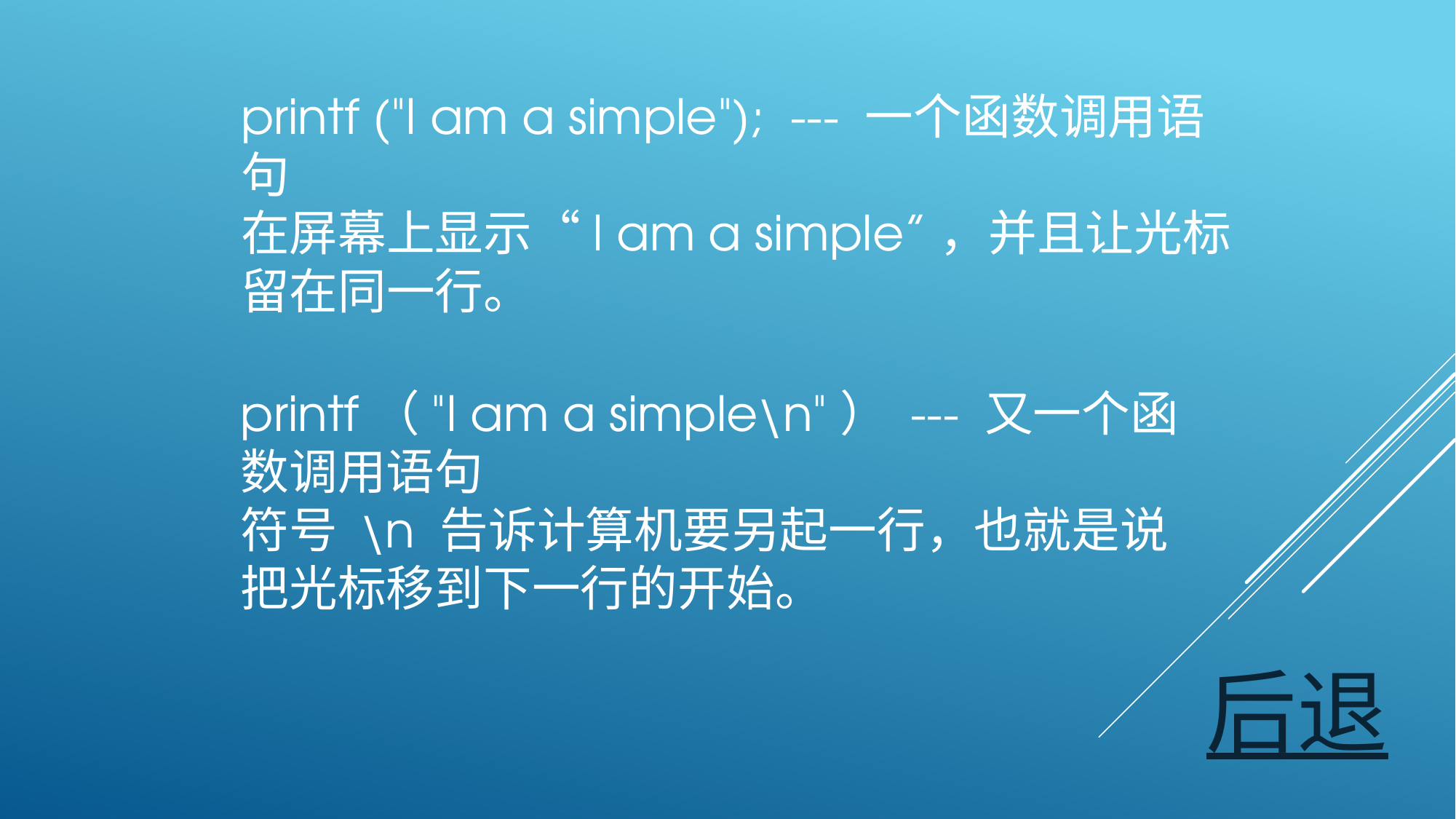

printf ("I am a simple");  --- 一个函数调用语句
在屏幕上显示“I am a simple”，并且让光标留在同一行。
printf（"I am a simple\n"） --- 又一个函数调用语句
符号 \n 告诉计算机要另起一行，也就是说把光标移到下一行的开始。
后退